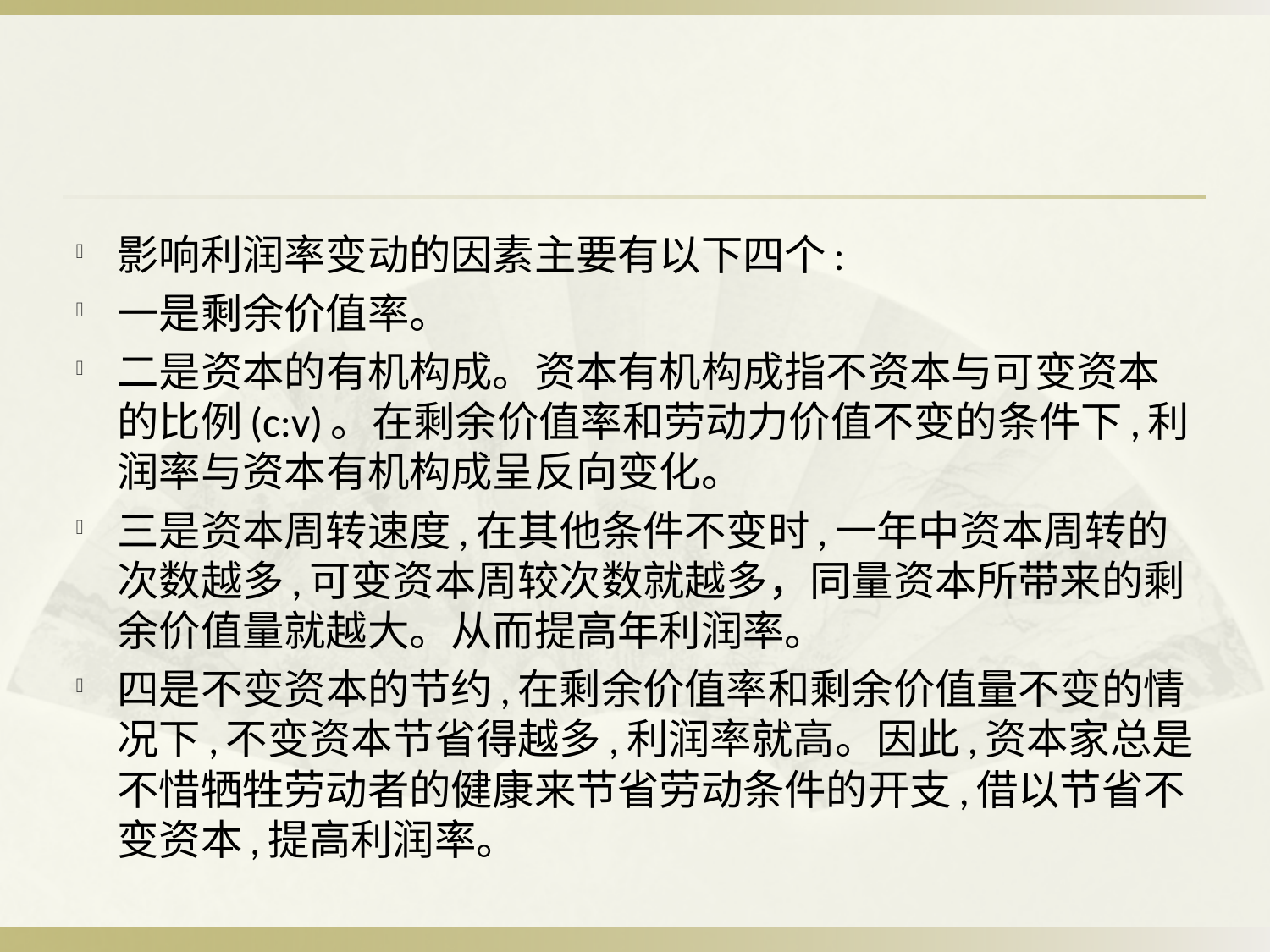

#
影响利润率变动的因素主要有以下四个:
一是剩余价值率。
二是资本的有机构成。资本有机构成指不资本与可变资本的比例(c:v)。在剩余价值率和劳动力价值不变的条件下,利润率与资本有机构成呈反向变化。
三是资本周转速度,在其他条件不变时,一年中资本周转的次数越多,可变资本周较次数就越多，同量资本所带来的剩余价值量就越大。从而提高年利润率。
四是不变资本的节约,在剩余价值率和剩余价值量不变的情况下,不变资本节省得越多,利润率就高。因此,资本家总是不惜牺牲劳动者的健康来节省劳动条件的开支,借以节省不变资本,提高利润率。